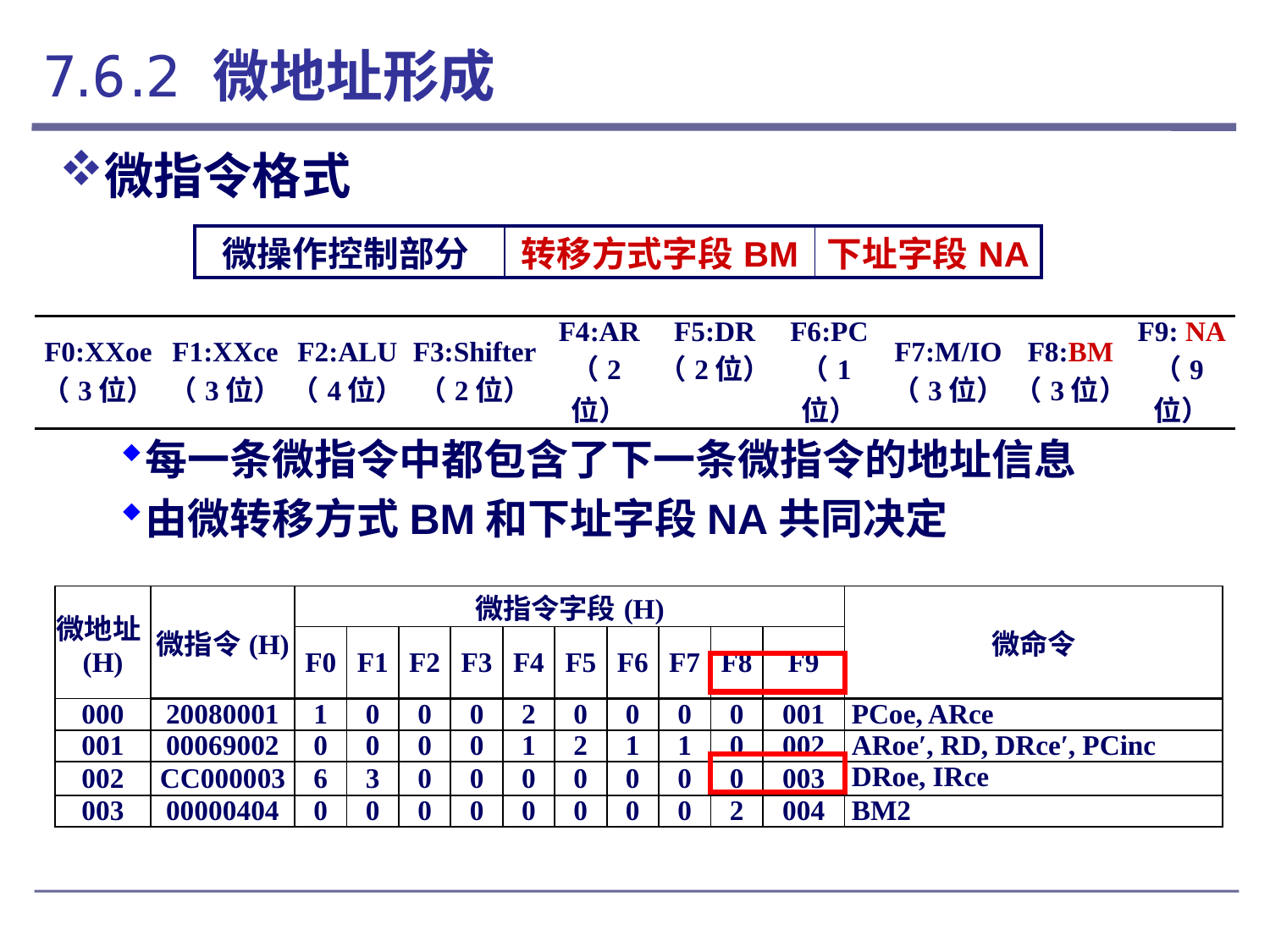

# 7.6.2 微地址形成
微指令格式

每一条微指令中都包含了下一条微指令的地址信息
由微转移方式BM和下址字段NA共同决定

| 微操作控制部分 | 转移方式字段BM | 下址字段NA |
| --- | --- | --- |
| F0:XXoe （3位） | F1:XXce （3位） | F2:ALU （4位） | F3:Shifter （2位） | F4:AR （2位） | F5:DR （2位） | F6:PC （1位） | F7:M/IO （3位） | F8:BM （3位） | F9: NA （9位） |
| --- | --- | --- | --- | --- | --- | --- | --- | --- | --- |
| 微地址(H) | 微指令(H) | 微指令字段(H) |  |  |  |  |  |  |  |  |  | 微命令 |
| --- | --- | --- | --- | --- | --- | --- | --- | --- | --- | --- | --- | --- |
|  |  | F0 | F1 | F2 | F3 | F4 | F5 | F6 | F7 | F8 | F9 |  |
| 000 | 20080001 | 1 | 0 | 0 | 0 | 2 | 0 | 0 | 0 | 0 | 001 | PCoe, ARce |
| 001 | 00069002 | 0 | 0 | 0 | 0 | 1 | 2 | 1 | 1 | 0 | 002 | ARoe′, RD, DRce′, PCinc |
| 002 | CC000003 | 6 | 3 | 0 | 0 | 0 | 0 | 0 | 0 | 0 | 003 | DRoe, IRce |
| 003 | 00000404 | 0 | 0 | 0 | 0 | 0 | 0 | 0 | 0 | 2 | 004 | BM2 |

13